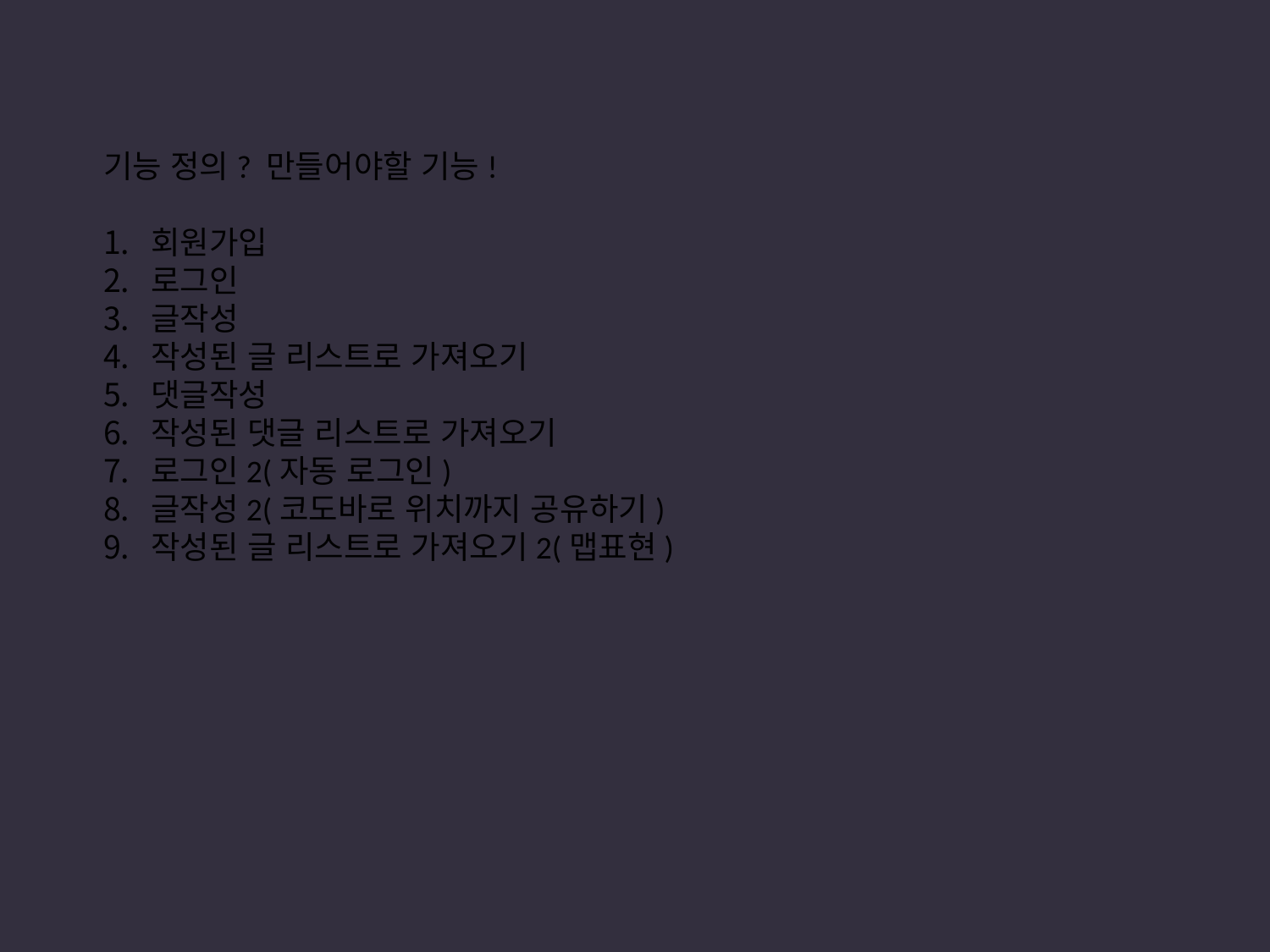

기능 정의? 만들어야할 기능!

회원가입
로그인
글작성
작성된 글 리스트로 가져오기
댓글작성
작성된 댓글 리스트로 가져오기
로그인2(자동 로그인)
글작성2(코도바로 위치까지 공유하기)
작성된 글 리스트로 가져오기2(맵표현)